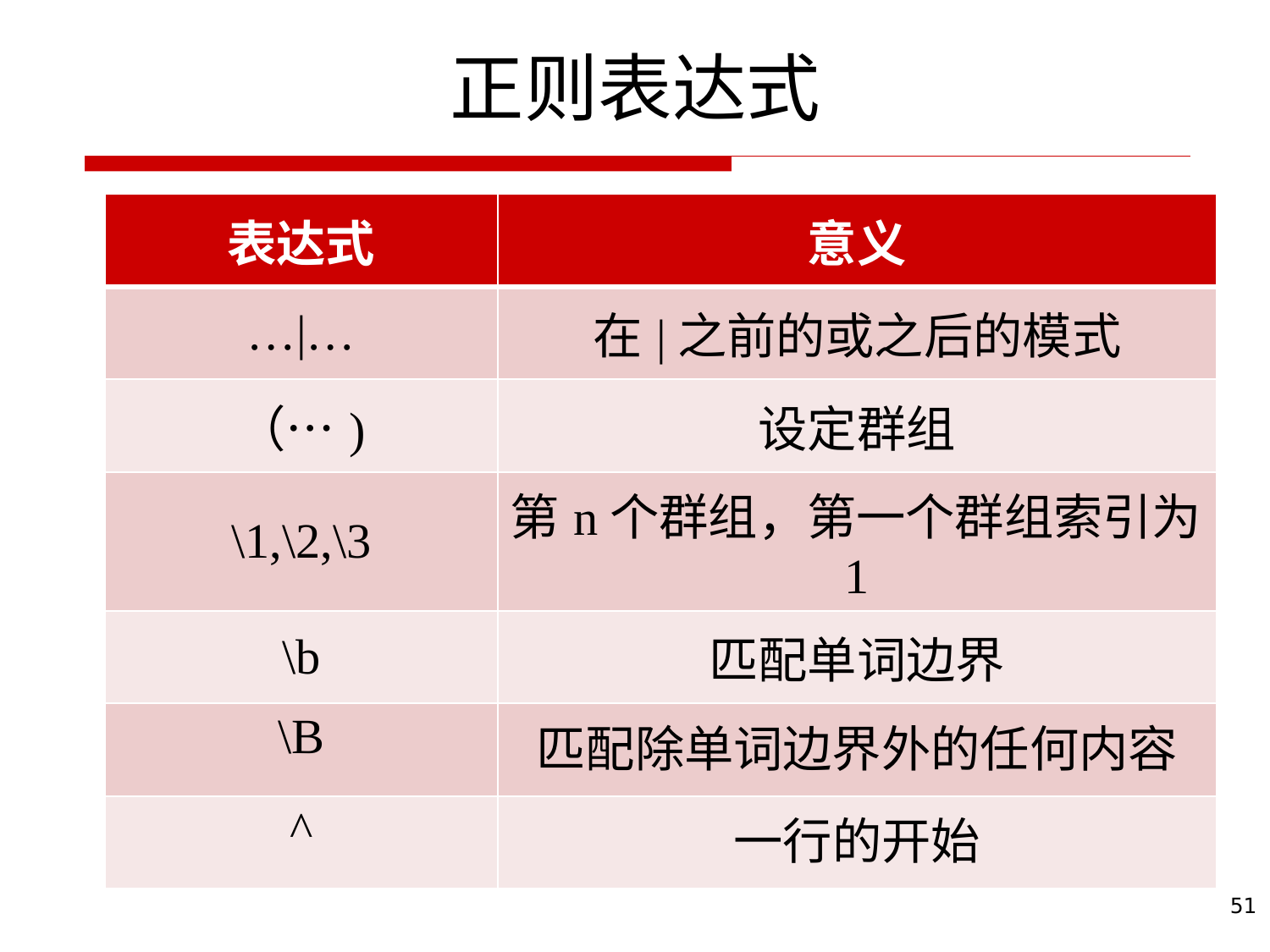

# 正则表达式
| 表达式 | 意义 |
| --- | --- |
| …|… | 在|之前的或之后的模式 |
| （…) | 设定群组 |
| \1,\2,\3 | 第n个群组，第一个群组索引为1 |
| \b | 匹配单词边界 |
| \B | 匹配除单词边界外的任何内容 |
| ^ | 一行的开始 |

51